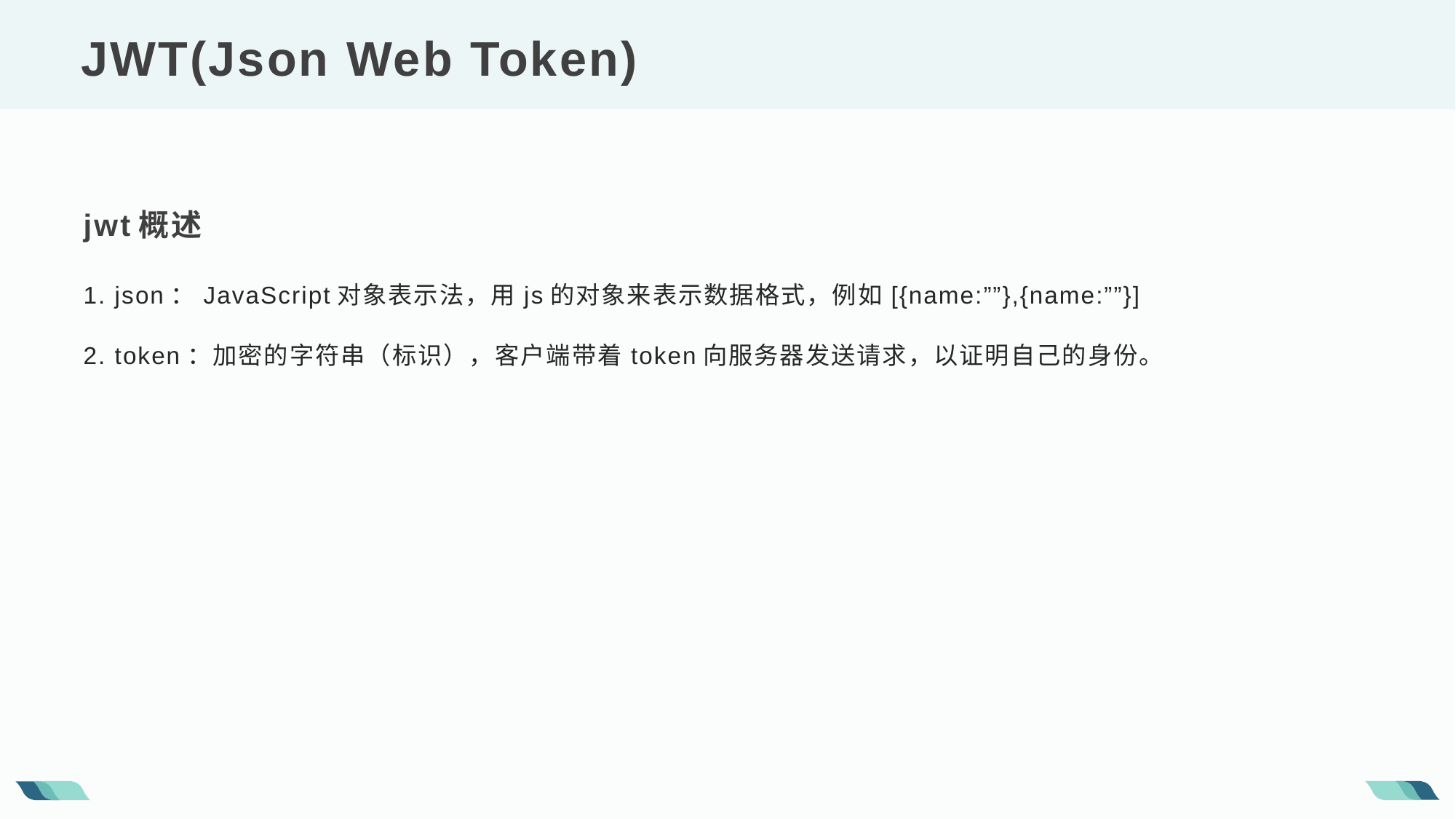

JWT(Json Web Token)
jwt概述
1. json：JavaScript对象表示法，用js的对象来表示数据格式，例如[{name:””},{name:””}]
2. token：加密的字符串（标识），客户端带着token向服务器发送请求，以证明自己的身份。